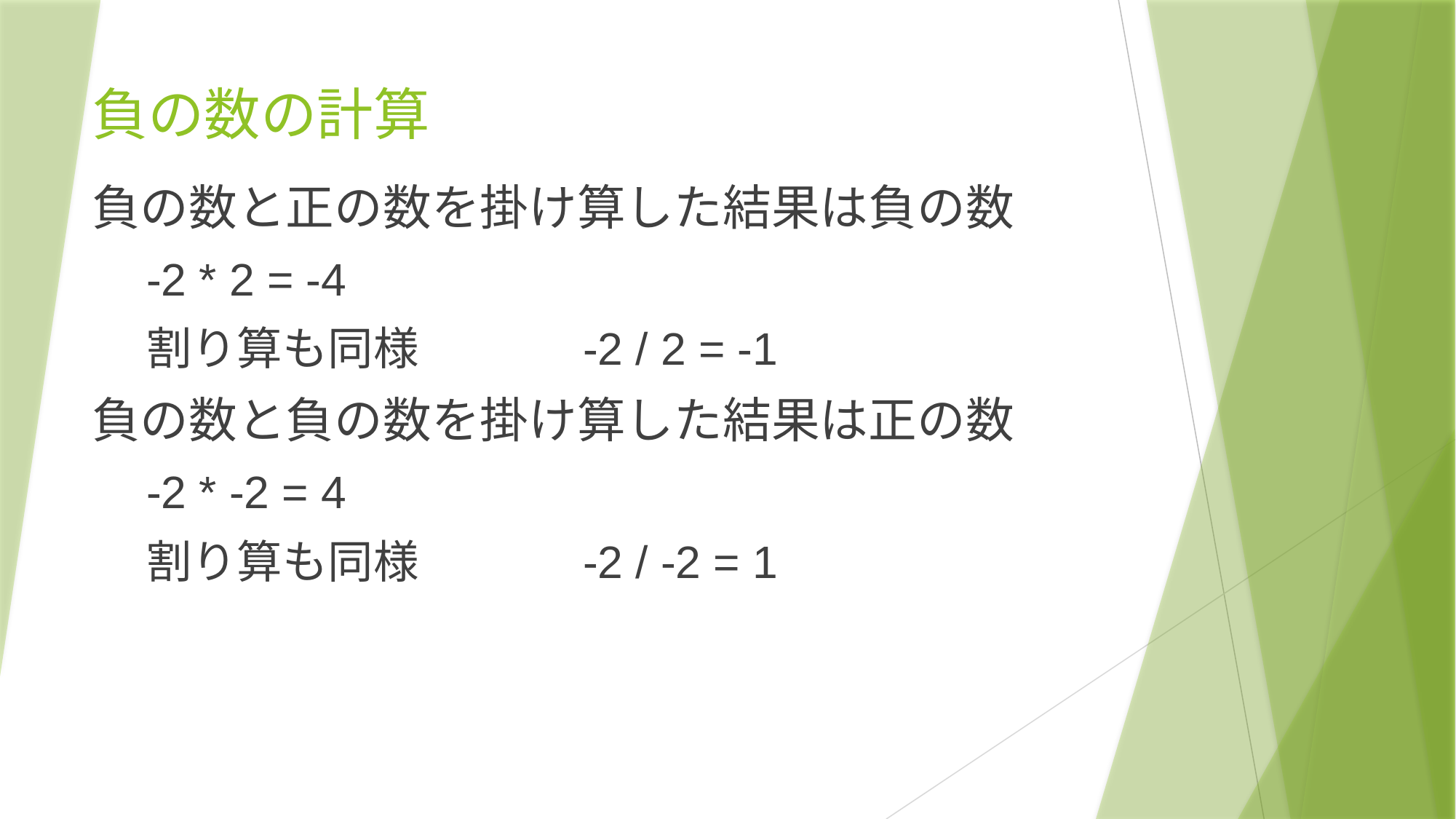

# 負の数の計算
負の数と正の数を掛け算した結果は負の数
-2 * 2 = -4
割り算も同様		-2 / 2 = -1
負の数と負の数を掛け算した結果は正の数
-2 * -2 = 4
割り算も同様		-2 / -2 = 1